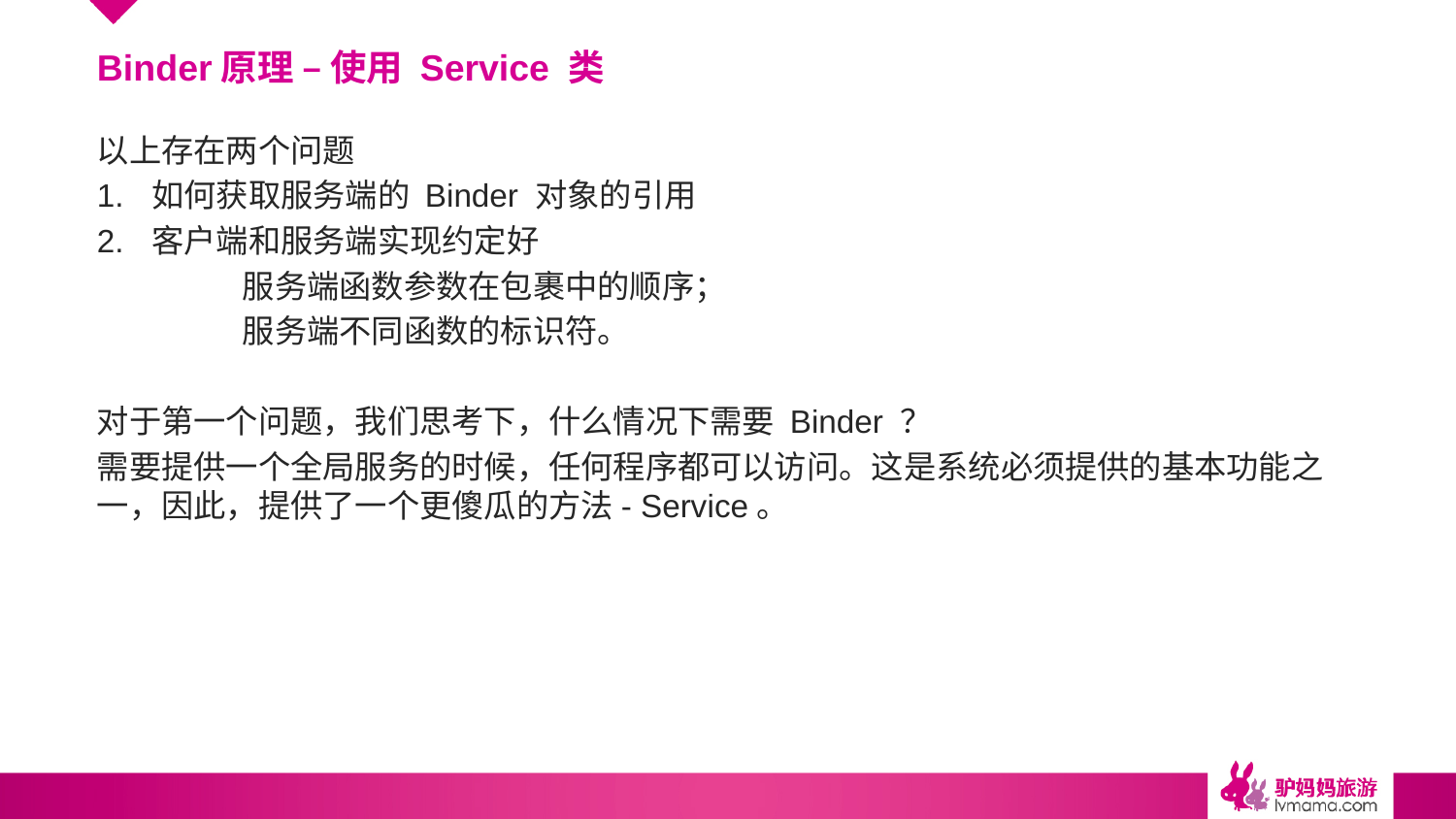

# Binder原理 – 使用 Service 类
以上存在两个问题
如何获取服务端的 Binder 对象的引用
客户端和服务端实现约定好
	服务端函数参数在包裹中的顺序；
	服务端不同函数的标识符。

对于第一个问题，我们思考下，什么情况下需要 Binder ？
需要提供一个全局服务的时候，任何程序都可以访问。这是系统必须提供的基本功能之一，因此，提供了一个更傻瓜的方法- Service。